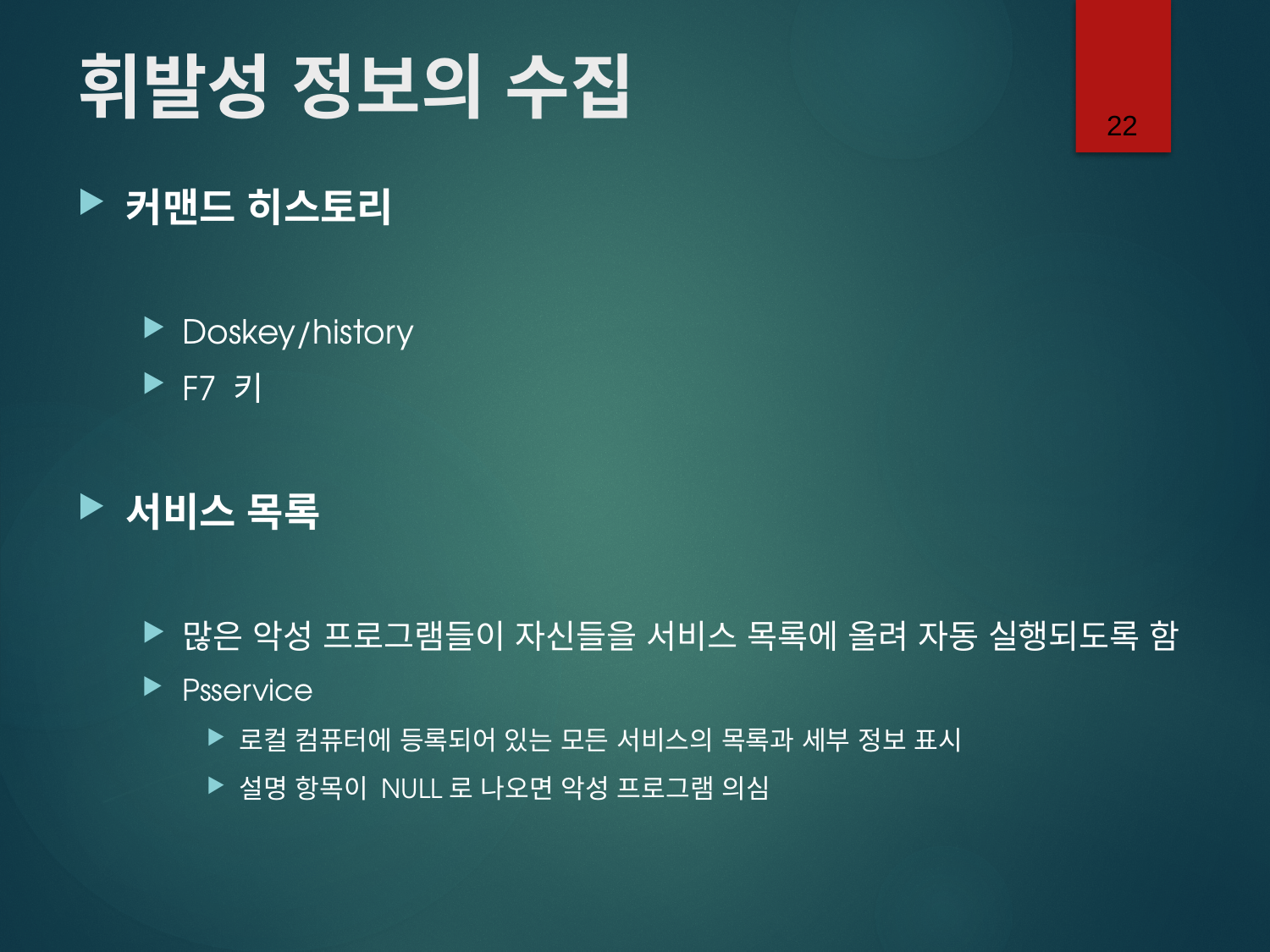

# 휘발성 정보의 수집
22
커맨드 히스토리

Doskey/history
F7 키

서비스 목록

많은 악성 프로그램들이 자신들을 서비스 목록에 올려 자동 실행되도록 함
Psservice
로컬 컴퓨터에 등록되어 있는 모든 서비스의 목록과 세부 정보 표시
설명 항목이 NULL로 나오면 악성 프로그램 의심